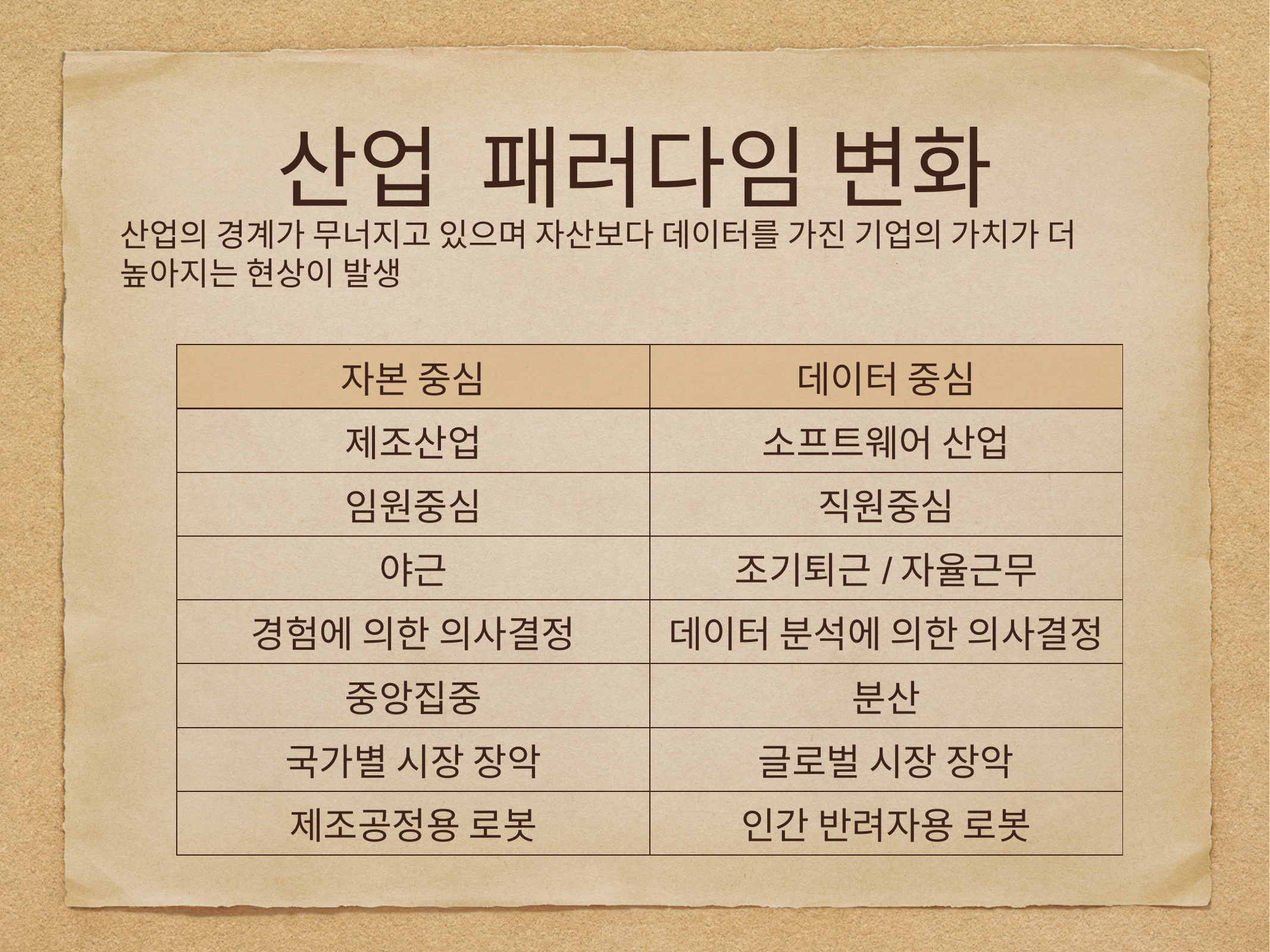

# 산업  패러다임 변화
산업의 경계가 무너지고 있으며 자산보다 데이터를 가진 기업의 가치가 더 높아지는 현상이 발생
| 자본 중심 | 데이터 중심 |
| --- | --- |
| 제조산업 | 소프트웨어 산업 |
| 임원중심 | 직원중심 |
| 야근 | 조기퇴근/자율근무 |
| 경험에 의한 의사결정 | 데이터 분석에 의한 의사결정 |
| 중앙집중 | 분산 |
| 국가별 시장 장악 | 글로벌 시장 장악 |
| 제조공정용 로봇 | 인간 반려자용 로봇 |